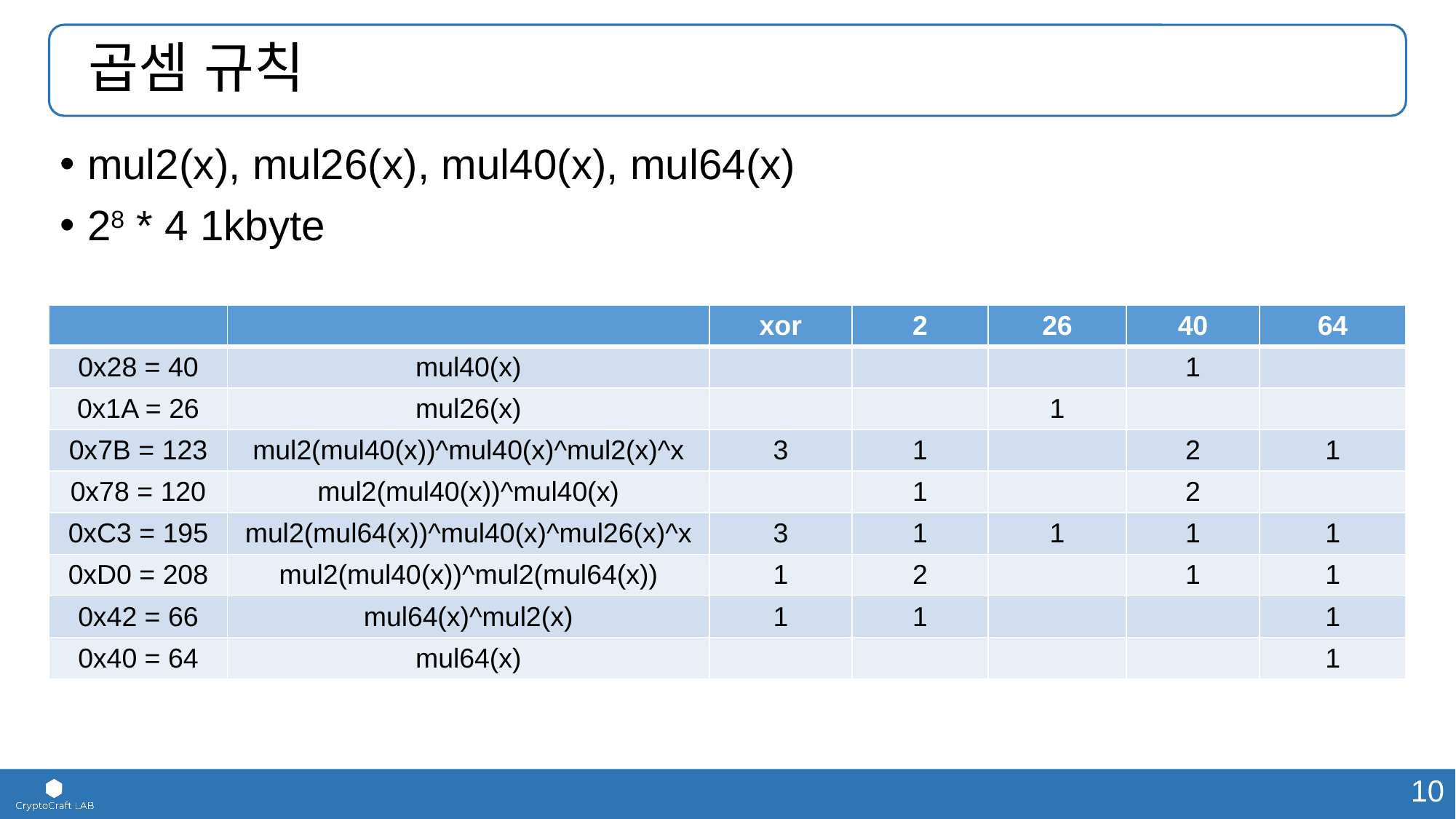

# 곱셈 규칙
mul2(x), mul26(x), mul40(x), mul64(x)
28 * 4 1kbyte
|  |  | xor | 2 | 26 | 40 | 64 |
| --- | --- | --- | --- | --- | --- | --- |
| 0x28 = 40 | mul40(x) |  |  |  | 1 |  |
| 0x1A = 26 | mul26(x) |  |  | 1 |  |  |
| 0x7B = 123 | mul2(mul40(x))^mul40(x)^mul2(x)^x | 3 | 1 |  | 2 | 1 |
| 0x78 = 120 | mul2(mul40(x))^mul40(x) |  | 1 |  | 2 |  |
| 0xC3 = 195 | mul2(mul64(x))^mul40(x)^mul26(x)^x | 3 | 1 | 1 | 1 | 1 |
| 0xD0 = 208 | mul2(mul40(x))^mul2(mul64(x)) | 1 | 2 |  | 1 | 1 |
| 0x42 = 66 | mul64(x)^mul2(x) | 1 | 1 |  |  | 1 |
| 0x40 = 64 | mul64(x) |  |  |  |  | 1 |